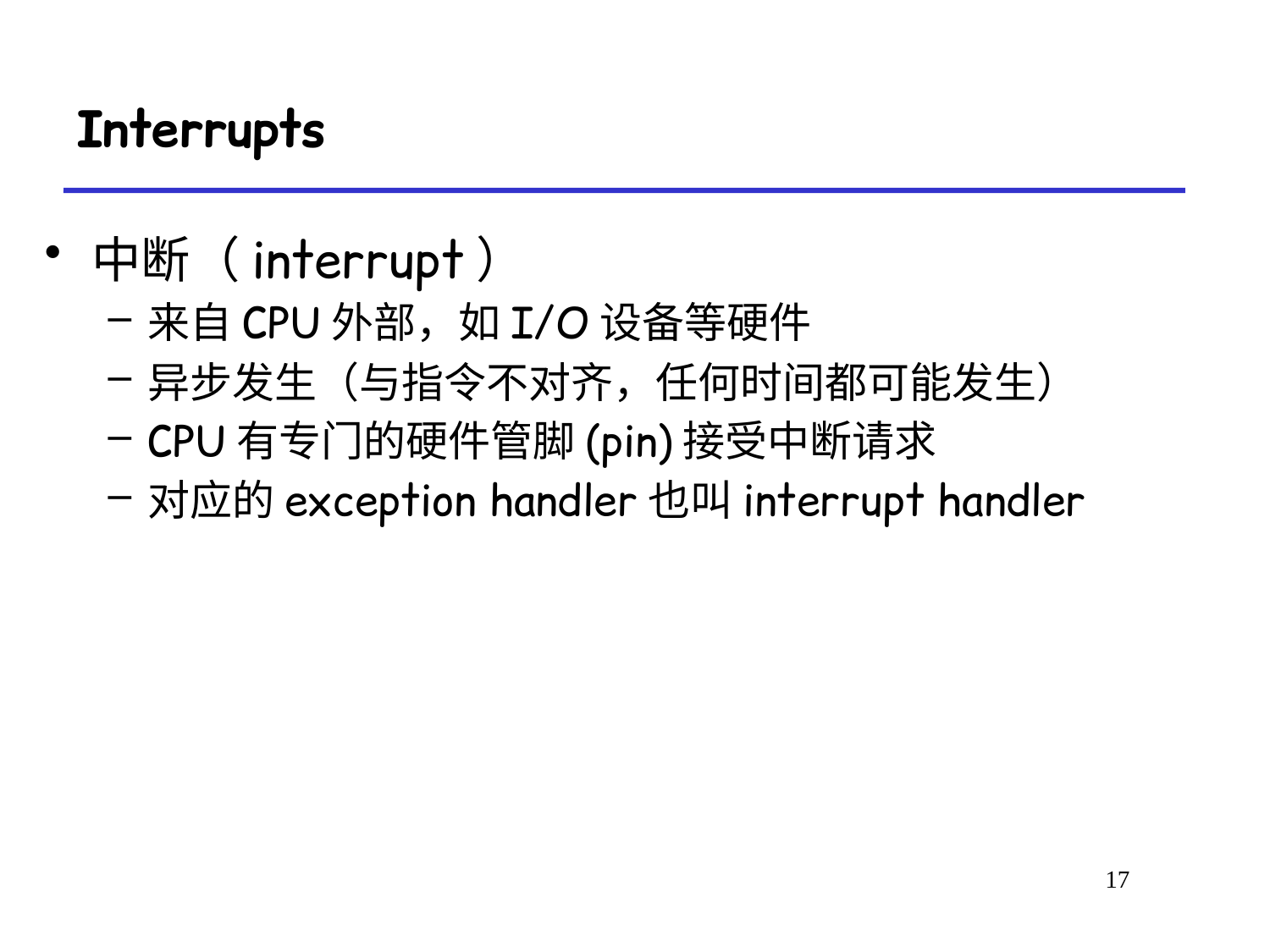

# Interrupts
中断（interrupt）
来自CPU外部，如I/O设备等硬件
异步发生（与指令不对齐，任何时间都可能发生）
CPU有专门的硬件管脚(pin)接受中断请求
对应的exception handler也叫interrupt handler
17